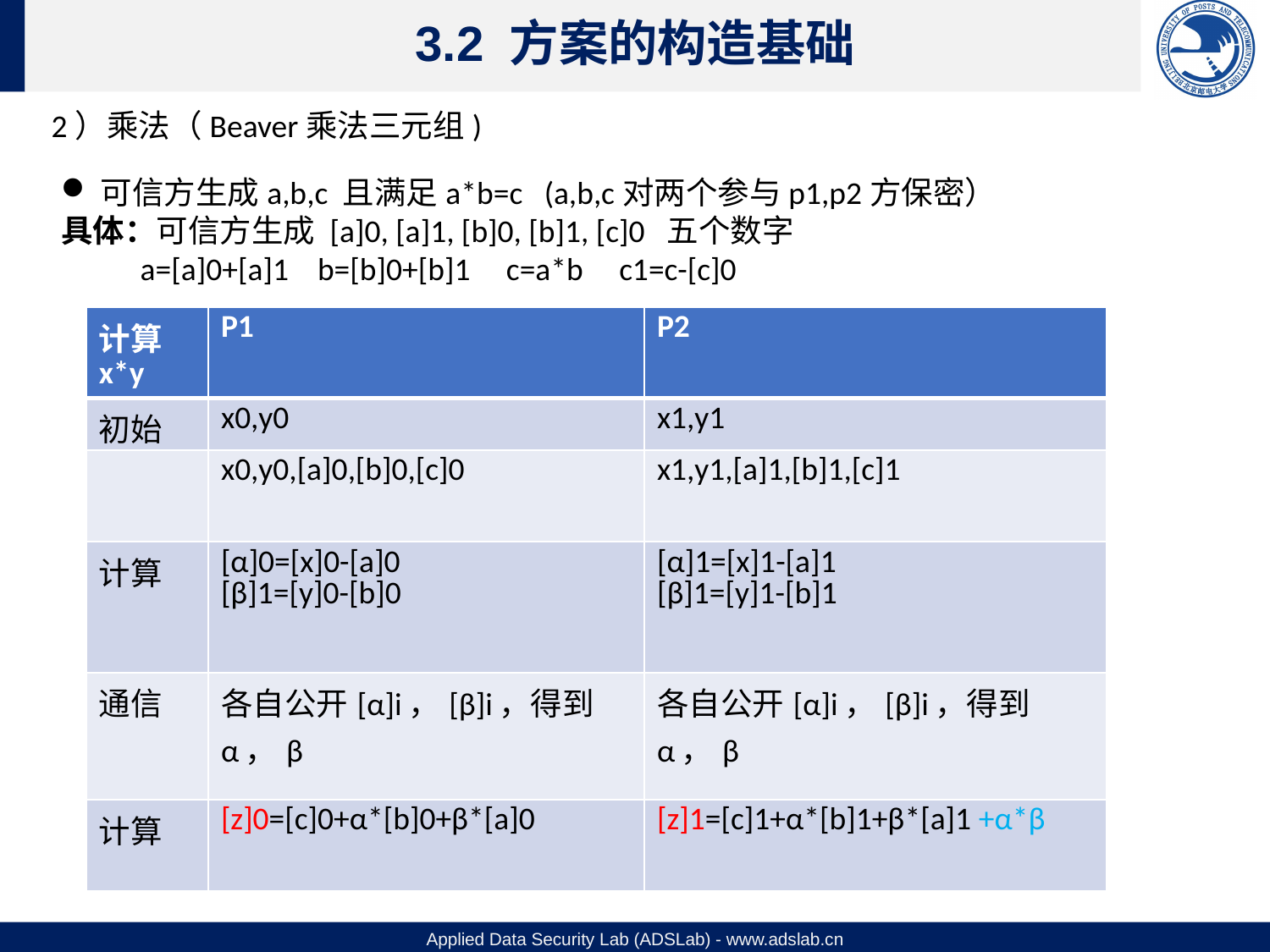

# 3.2 方案的构造基础
2）乘法（Beaver乘法三元组)
可信方生成a,b,c 且满足a*b=c   (a,b,c对两个参与p1,p2方保密）
具体：可信方生成 [a]0, [a]1, [b]0, [b]1, [c]0  五个数字
           a=[a]0+[a]1    b=[b]0+[b]1     c=a*b     c1=c-[c]0

| 计算x\*y | P1 | P2 |
| --- | --- | --- |
| 初始 | x0,y0 | x1,y1 |
|  | x0,y0,[a]0,[b]0,[c]0 | x1,y1,[a]1,[b]1,[c]1 |
| 计算 | [α]0=[x]0-[a]0 [β]1=[y]0-[b]0 | [α]1=[x]1-[a]1 [β]1=[y]1-[b]1 |
| 通信 | 各自公开[α]i，[β]i，得到α，β | 各自公开[α]i，[β]i，得到α，β |
| 计算 | [z]0=[c]0+α\*[b]0+β\*[a]0 | [z]1=[c]1+α\*[b]1+β\*[a]1 +α\*β |
18

Applied Data Security Lab (ADSLab) - www.adslab.cn